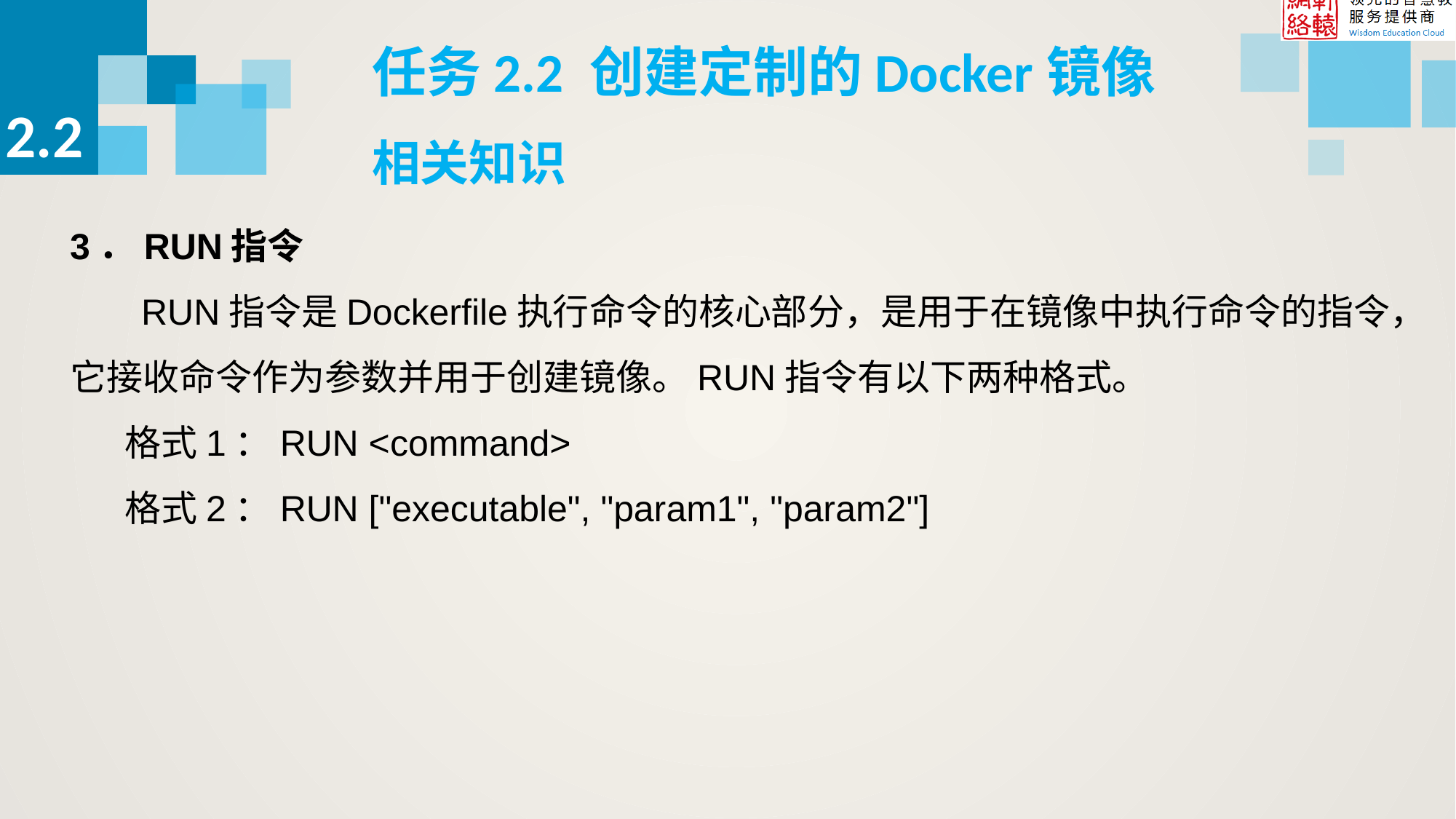

任务2.2 创建定制的Docker镜像
2.2
相关知识
3．RUN指令
       RUN指令是Dockerfile执行命令的核心部分，是用于在镜像中执行命令的指令，它接收命令作为参数并用于创建镜像。RUN指令有以下两种格式。
格式1：RUN <command>
格式2：RUN ["executable", "param1", "param2"]